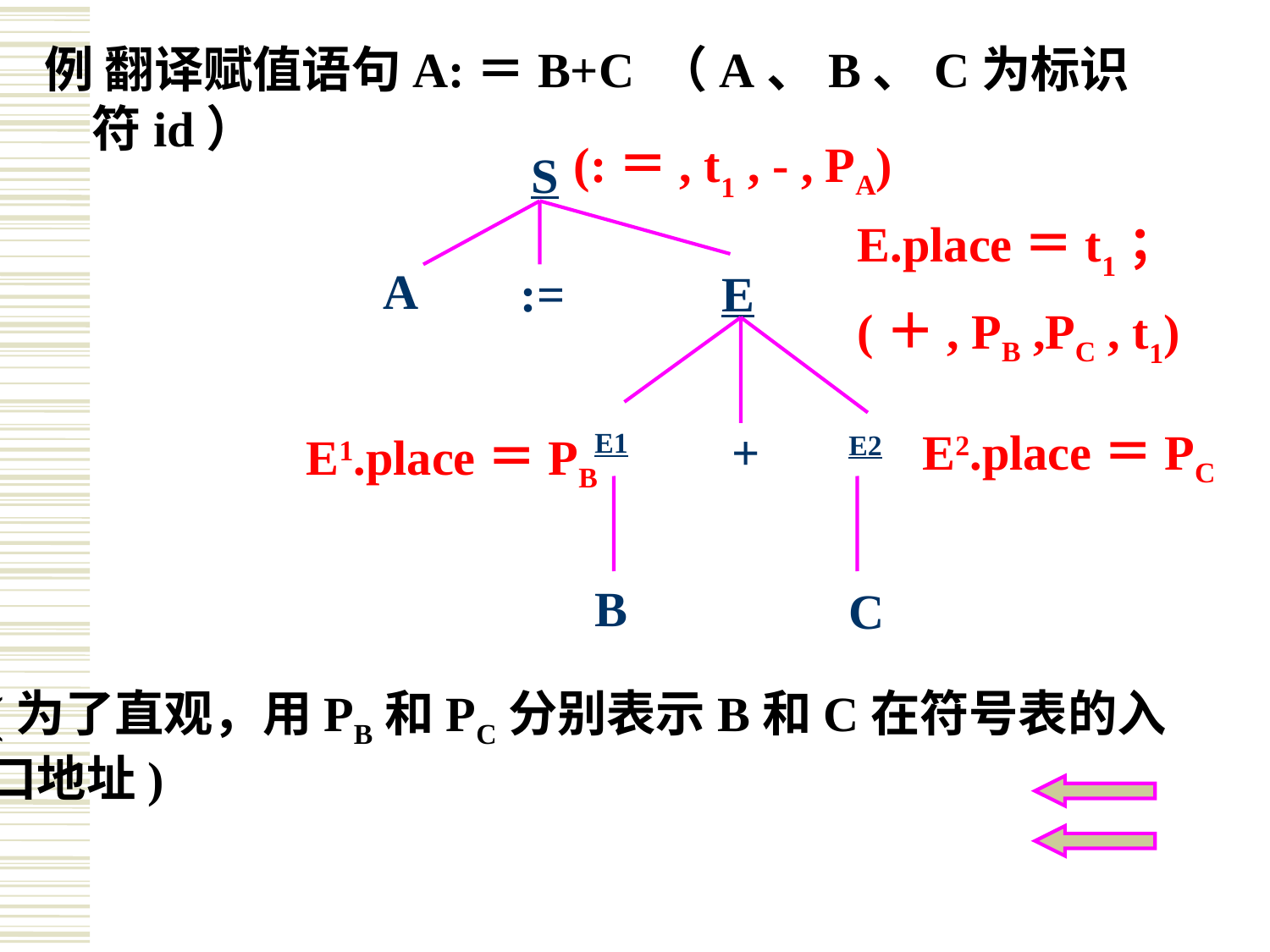

例 翻译赋值语句A:＝B+C （A、B、C为标识符id）
(:＝, t1 , - , PA)
S

A
:=
E

E1
+
E2

B
C
E.place＝t1；
(＋, PB ,PC , t1)
E2.place＝PC
E1.place＝PB
(为了直观，用PB和PC分别表示B和C在符号表的入
口地址)